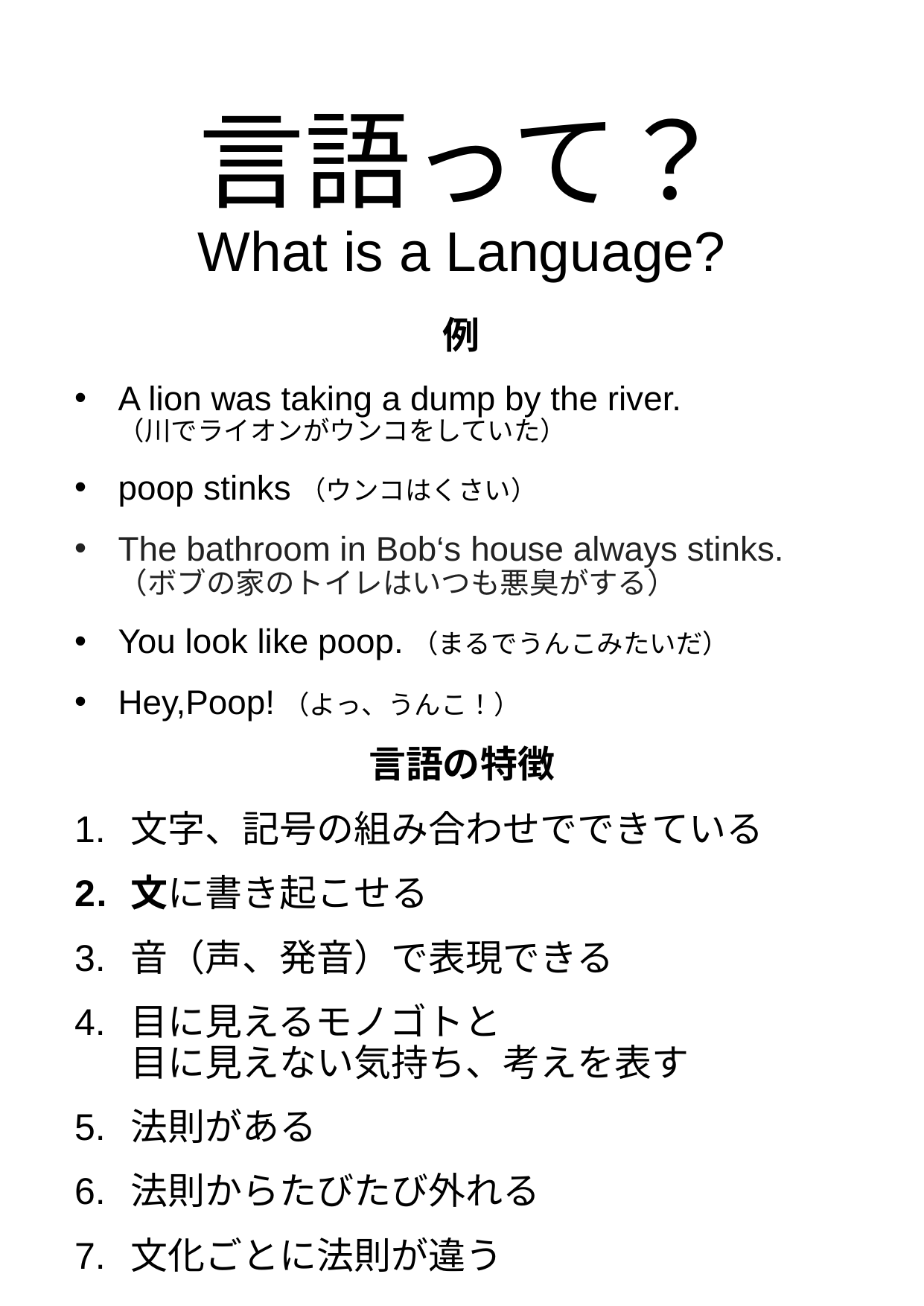

# 言語って？ What is a Language?
例
A lion was taking a dump by the river.
（川でライオンがウンコをしていた）
poop stinks（ウンコはくさい）
The bathroom in Bob‘s house always stinks.
（ボブの家のトイレはいつも悪臭がする）
You look like poop.（まるでうんこみたいだ）
Hey,Poop!（よっ、うんこ！）
言語の特徴
文字、記号の組み合わせでできている
文に書き起こせる
音（声、発音）で表現できる
目に見えるモノゴトと
目に見えない気持ち、考えを表す
法則がある
法則からたびたび外れる
文化ごとに法則が違う